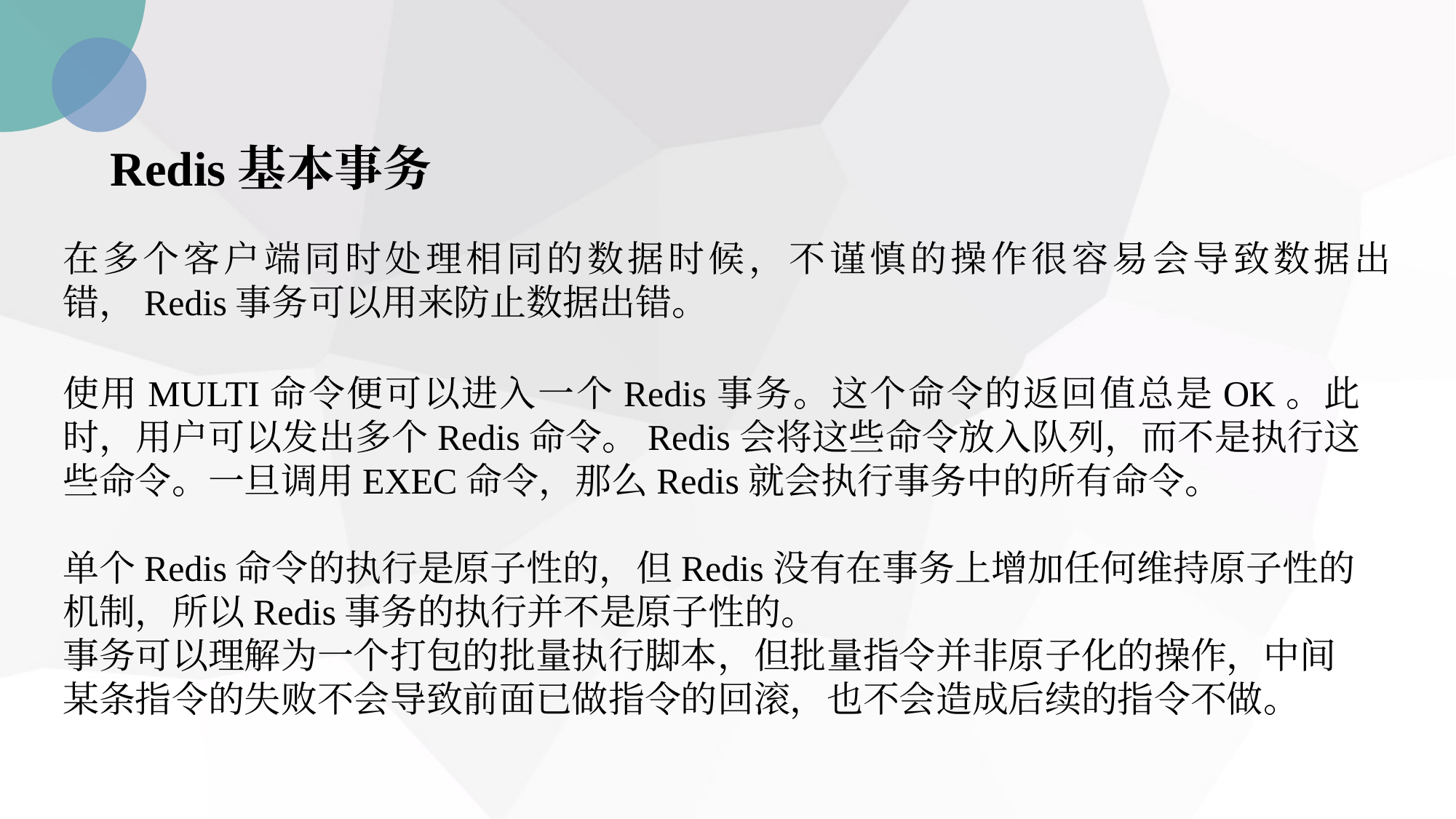

Redis基本事务
在多个客户端同时处理相同的数据时候，不谨慎的操作很容易会导致数据出错，Redis事务可以用来防止数据出错。
使用MULTI命令便可以进入一个Redis事务。这个命令的返回值总是OK。此时，用户可以发出多个Redis命令。Redis会将这些命令放入队列，而不是执行这些命令。一旦调用EXEC命令，那么Redis就会执行事务中的所有命令。
单个Redis命令的执行是原子性的，但Redis没有在事务上增加任何维持原子性的机制，所以Redis事务的执行并不是原子性的。
事务可以理解为一个打包的批量执行脚本，但批量指令并非原子化的操作，中间某条指令的失败不会导致前面已做指令的回滚，也不会造成后续的指令不做。